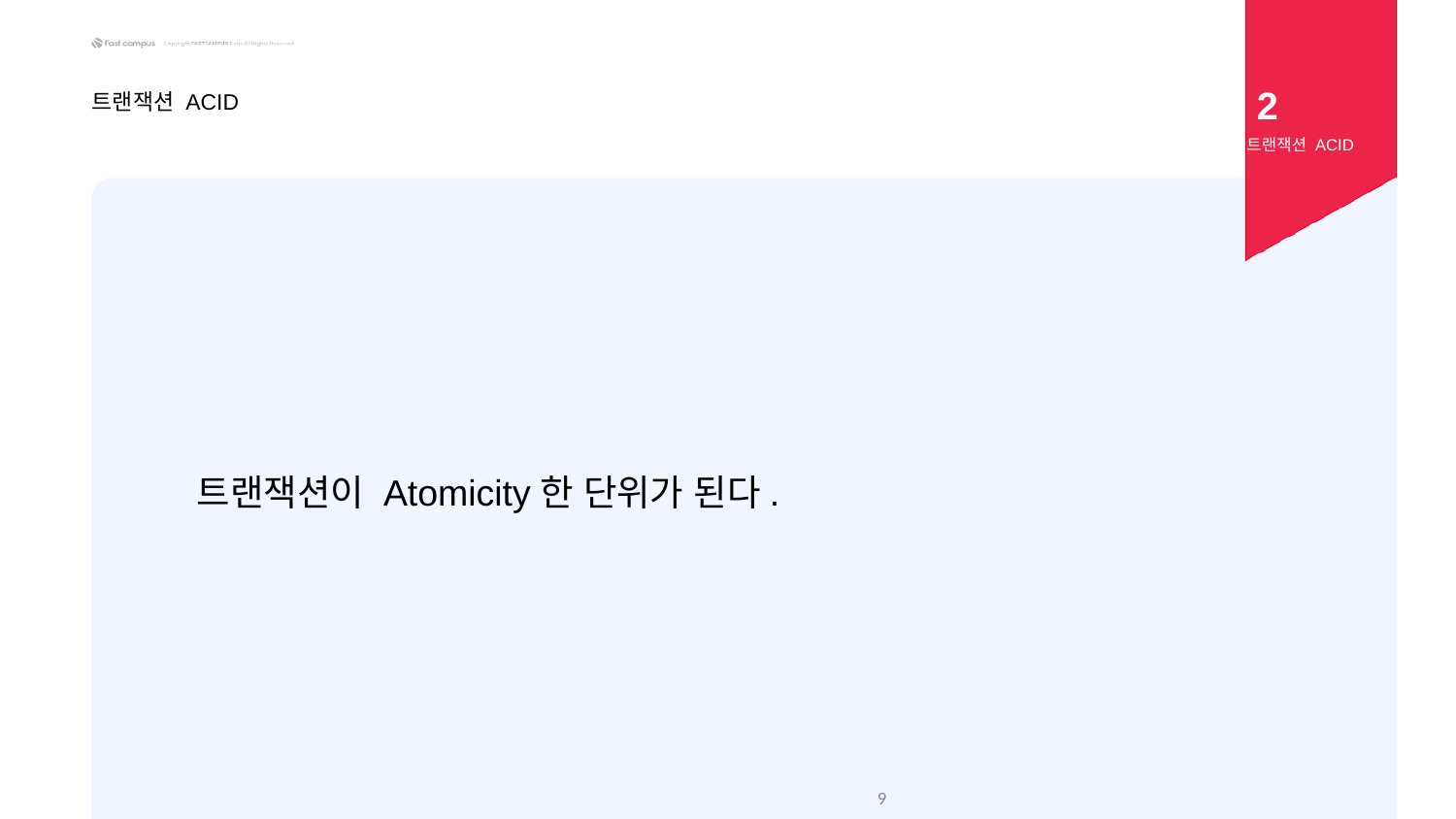

2
트랜잭션 ACID
트랜잭션 ACID
트랜잭션이 Atomicity한 단위가 된다.
9